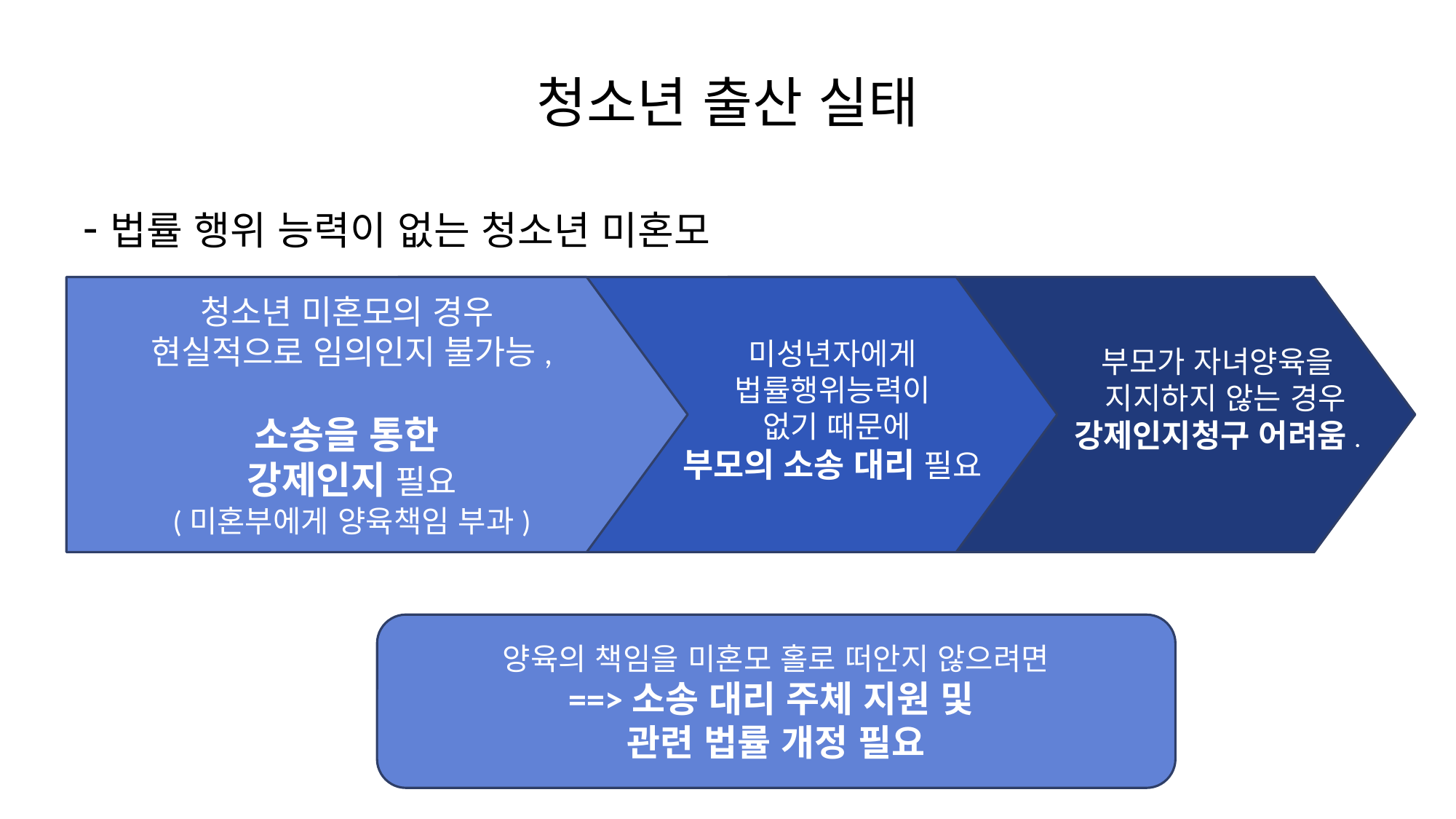

# 청소년 출산 실태
-법률 행위 능력이 없는 청소년 미혼모

청소년 미혼모의 경우
현실적으로 임의인지 불가능,

소송을 통한
강제인지 필요
(미혼부에게 양육책임 부과)

미성년자에게
법률행위능력이
없기 때문에
부모의 소송 대리 필요
부모가 자녀양육을
 지지하지 않는 경우
강제인지청구 어려움.

양육의 책임을 미혼모 홀로 떠안지 않으려면
==>소송 대리 주체 지원 및
관련 법률 개정 필요